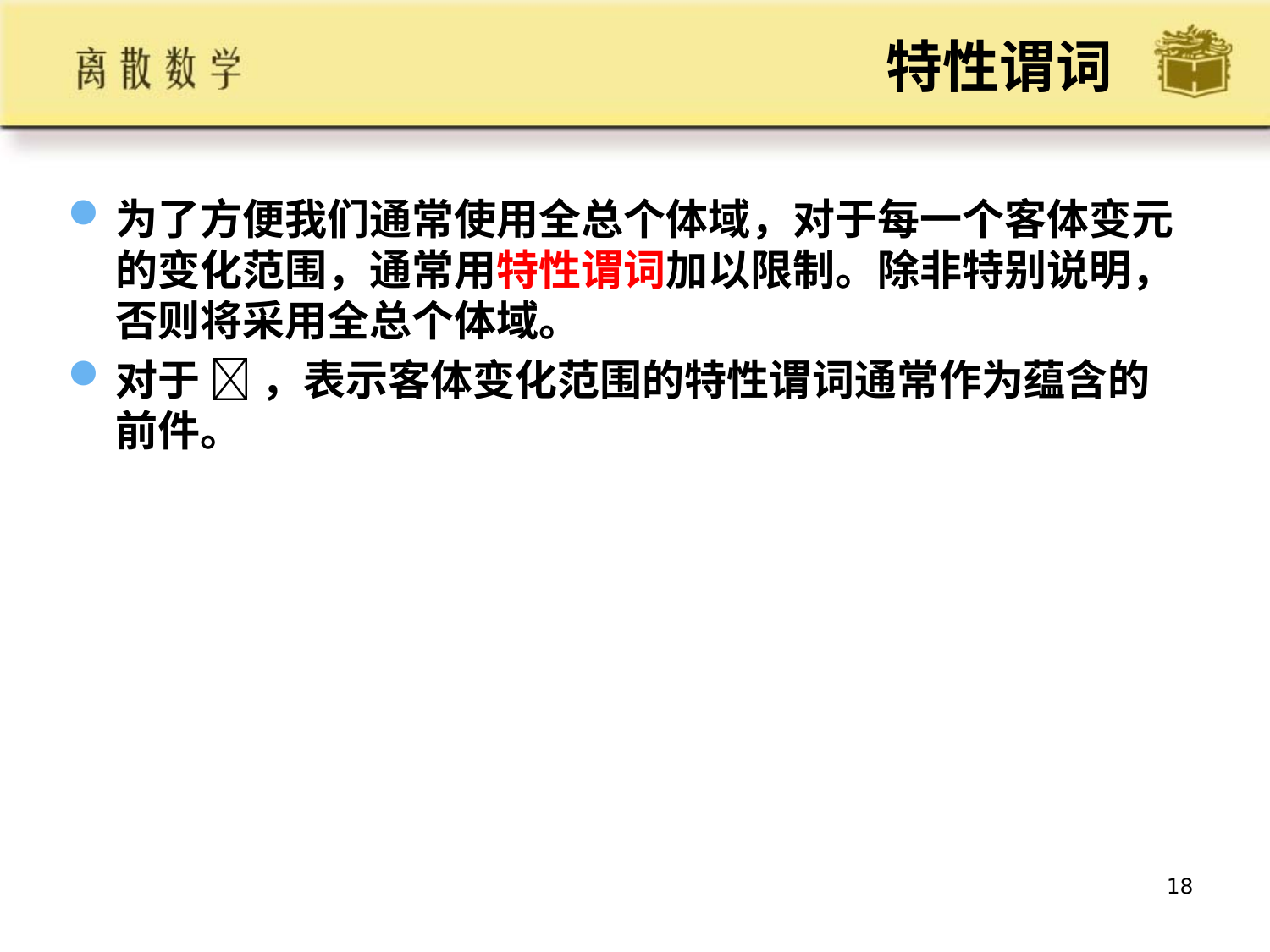

# 特性谓词
为了方便我们通常使用全总个体域，对于每一个客体变元的变化范围，通常用特性谓词加以限制。除非特别说明，否则将采用全总个体域。
对于 ∀ ，表示客体变化范围的特性谓词通常作为蕴含的前件。
18